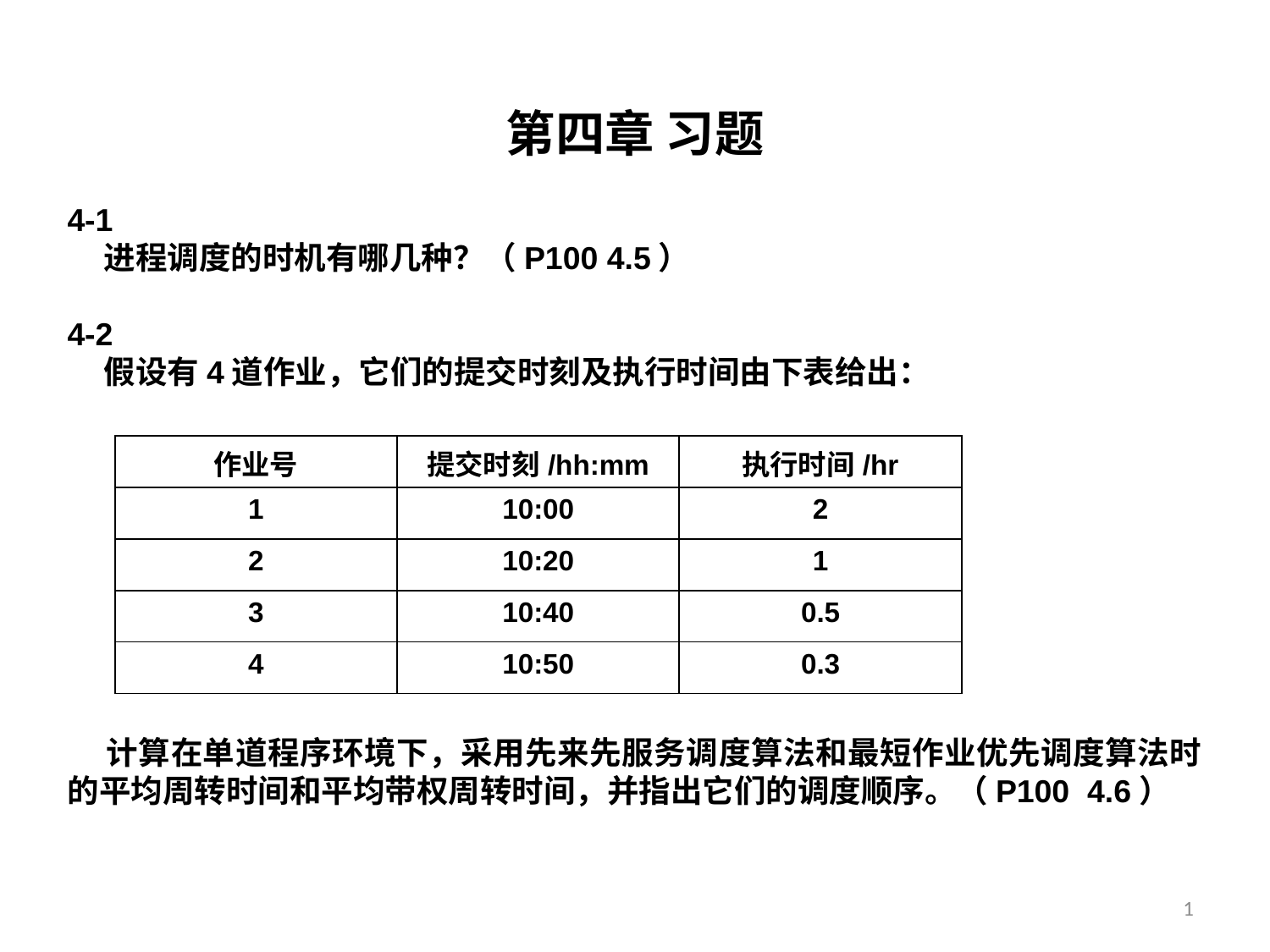

第四章 习题

4-1
    进程调度的时机有哪几种？（P100 4.5）

4-2
    假设有4道作业，它们的提交时刻及执行时间由下表给出：

    计算在单道程序环境下，采用先来先服务调度算法和最短作业优先调度算法时的平均周转时间和平均带权周转时间，并指出它们的调度顺序。（P100  4.6）
| 作业号 | 提交时刻/hh:mm | 执行时间/hr |
| --- | --- | --- |
| 1 | 10:00 | 2 |
| 2 | 10:20 | 1 |
| 3 | 10:40 | 0.5 |
| 4 | 10:50 | 0.3 |
1